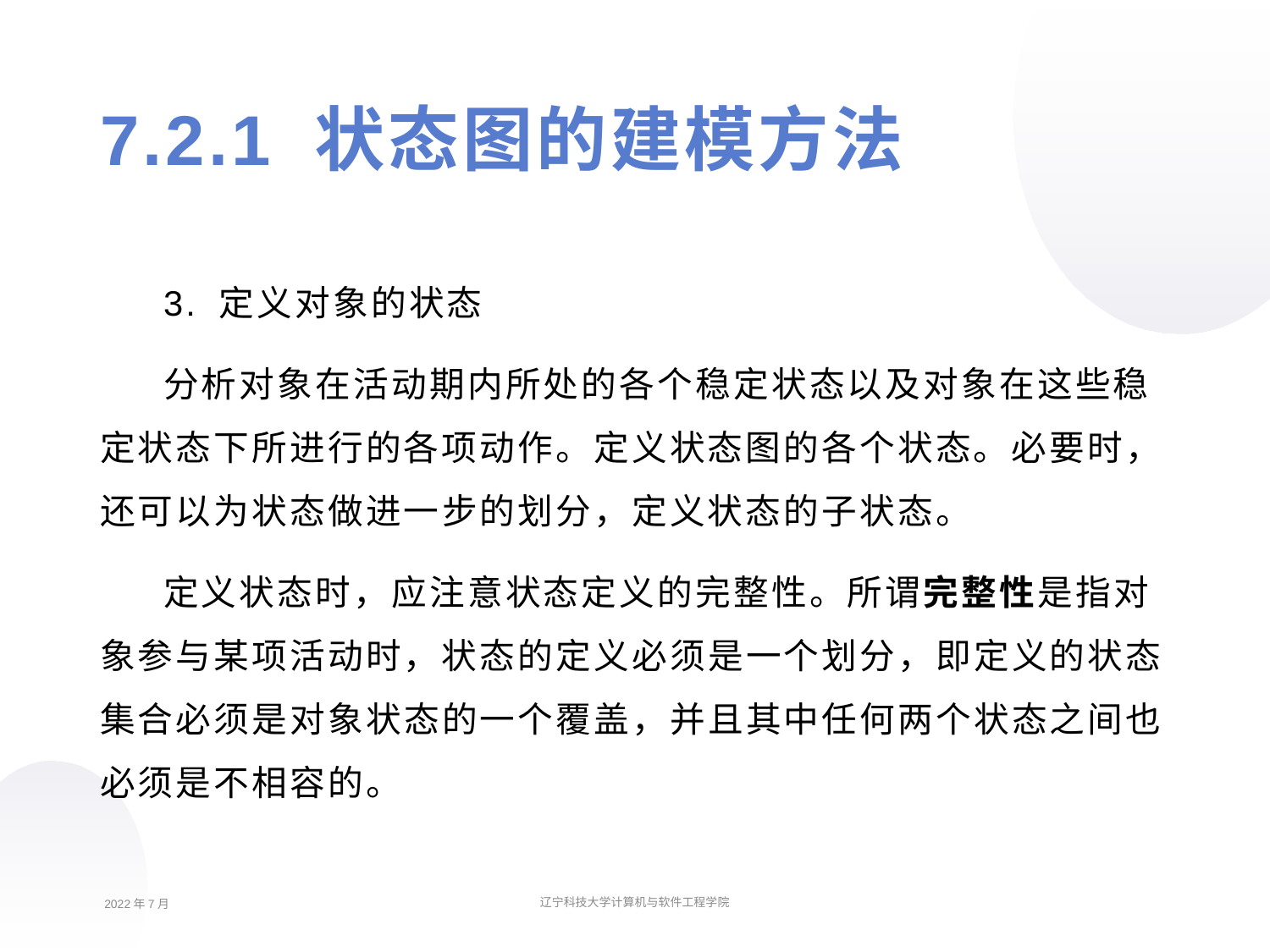

7.2.1 状态图的建模方法
3. 定义对象的状态
分析对象在活动期内所处的各个稳定状态以及对象在这些稳定状态下所进行的各项动作。定义状态图的各个状态。必要时，还可以为状态做进一步的划分，定义状态的子状态。
定义状态时，应注意状态定义的完整性。所谓完整性是指对象参与某项活动时，状态的定义必须是一个划分，即定义的状态集合必须是对象状态的一个覆盖，并且其中任何两个状态之间也必须是不相容的。

2022年7月
辽宁科技大学计算机与软件工程学院
33